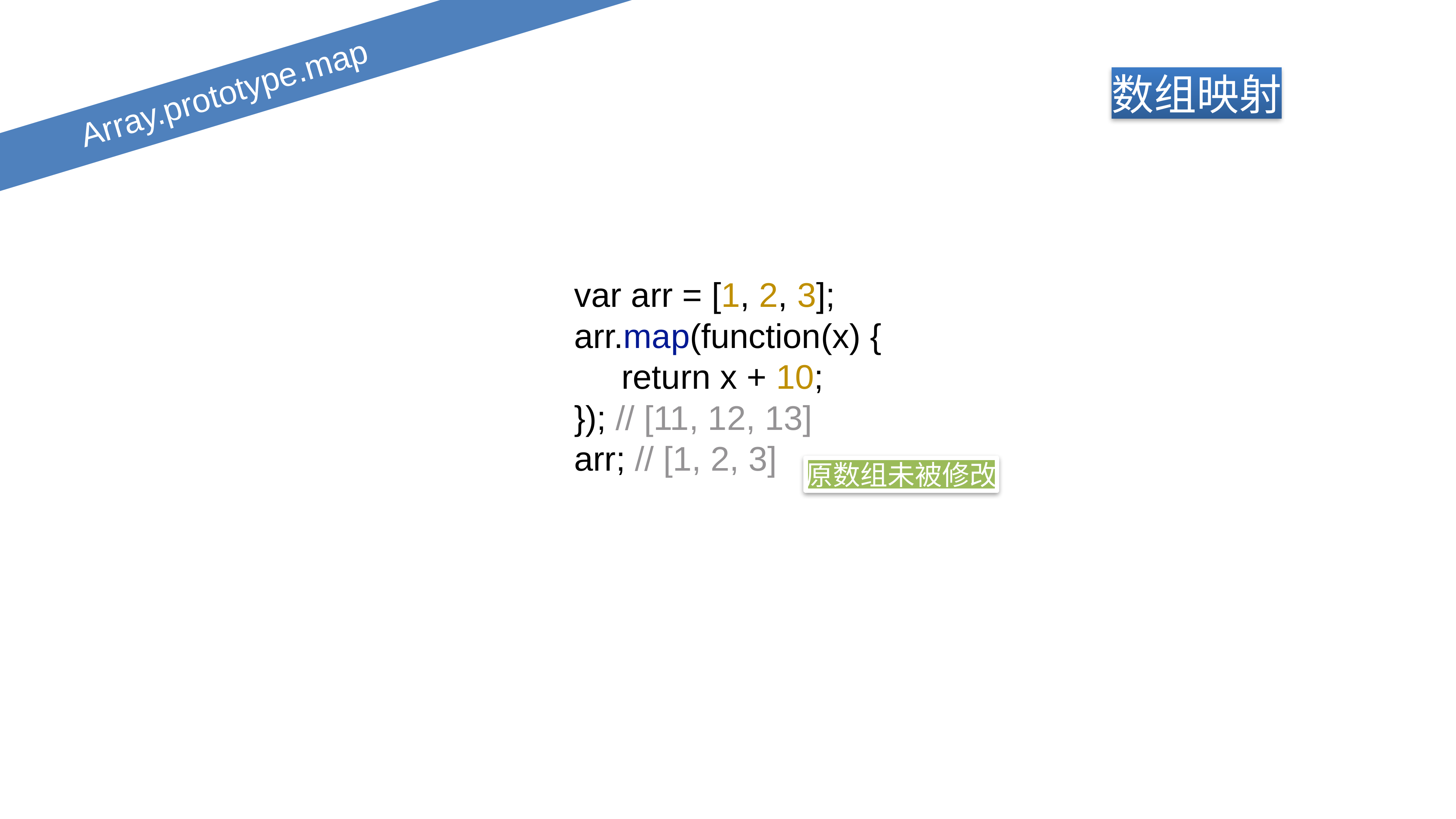

Array.prototype.map
数组映射
var arr = [1, 2, 3];
arr.map(function(x) {
     return x + 10;
}); // [11, 12, 13]
arr; // [1, 2, 3]
原数组未被修改
21